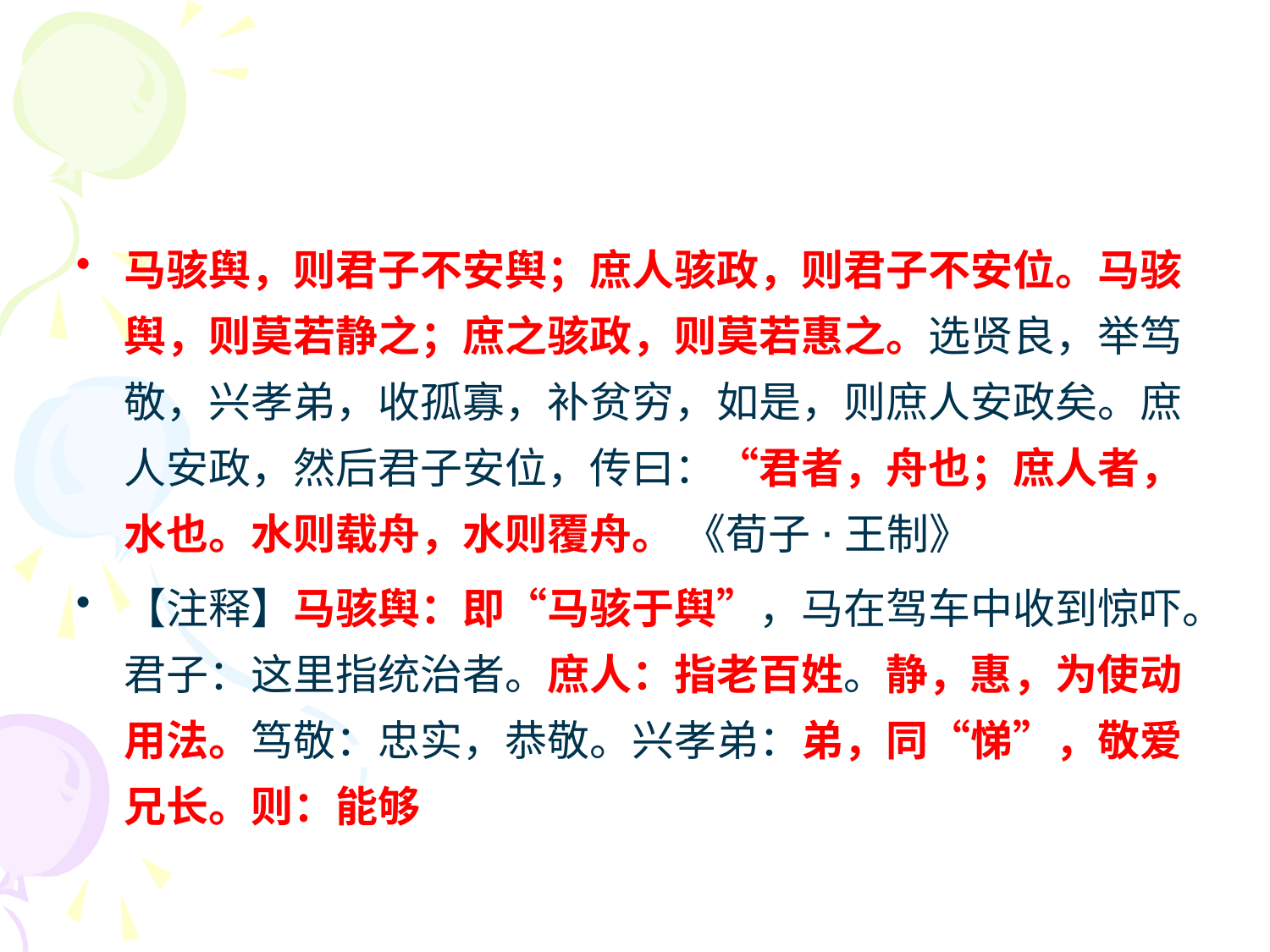

#
马骇舆，则君子不安舆；庶人骇政，则君子不安位。马骇舆，则莫若静之；庶之骇政，则莫若惠之。选贤良，举笃敬，兴孝弟，收孤寡，补贫穷，如是，则庶人安政矣。庶人安政，然后君子安位，传曰：“君者，舟也；庶人者，水也。水则载舟，水则覆舟。 《荀子·王制》
【注释】马骇舆：即“马骇于舆”，马在驾车中收到惊吓。君子：这里指统治者。庶人：指老百姓。静，惠，为使动用法。笃敬：忠实，恭敬。兴孝弟：弟，同“悌”，敬爱兄长。则：能够